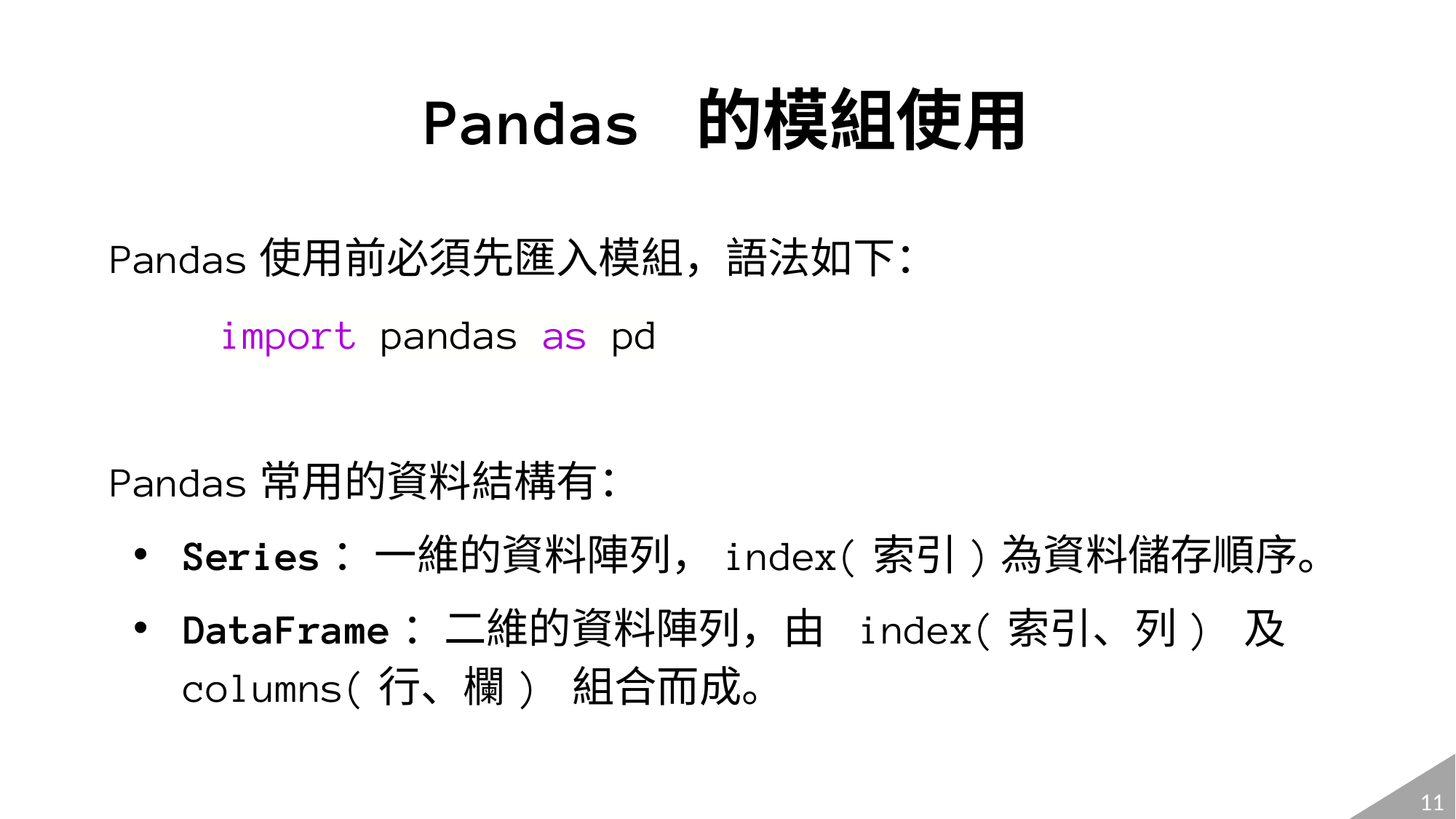

# Pandas 的模組使用
Pandas使用前必須先匯入模組，語法如下：
	import pandas as pd

Pandas常用的資料結構有：
Series：一維的資料陣列，index(索引)為資料儲存順序。
DataFrame：二維的資料陣列，由 index(索引、列) 及 columns(行、欄) 組合而成。

11